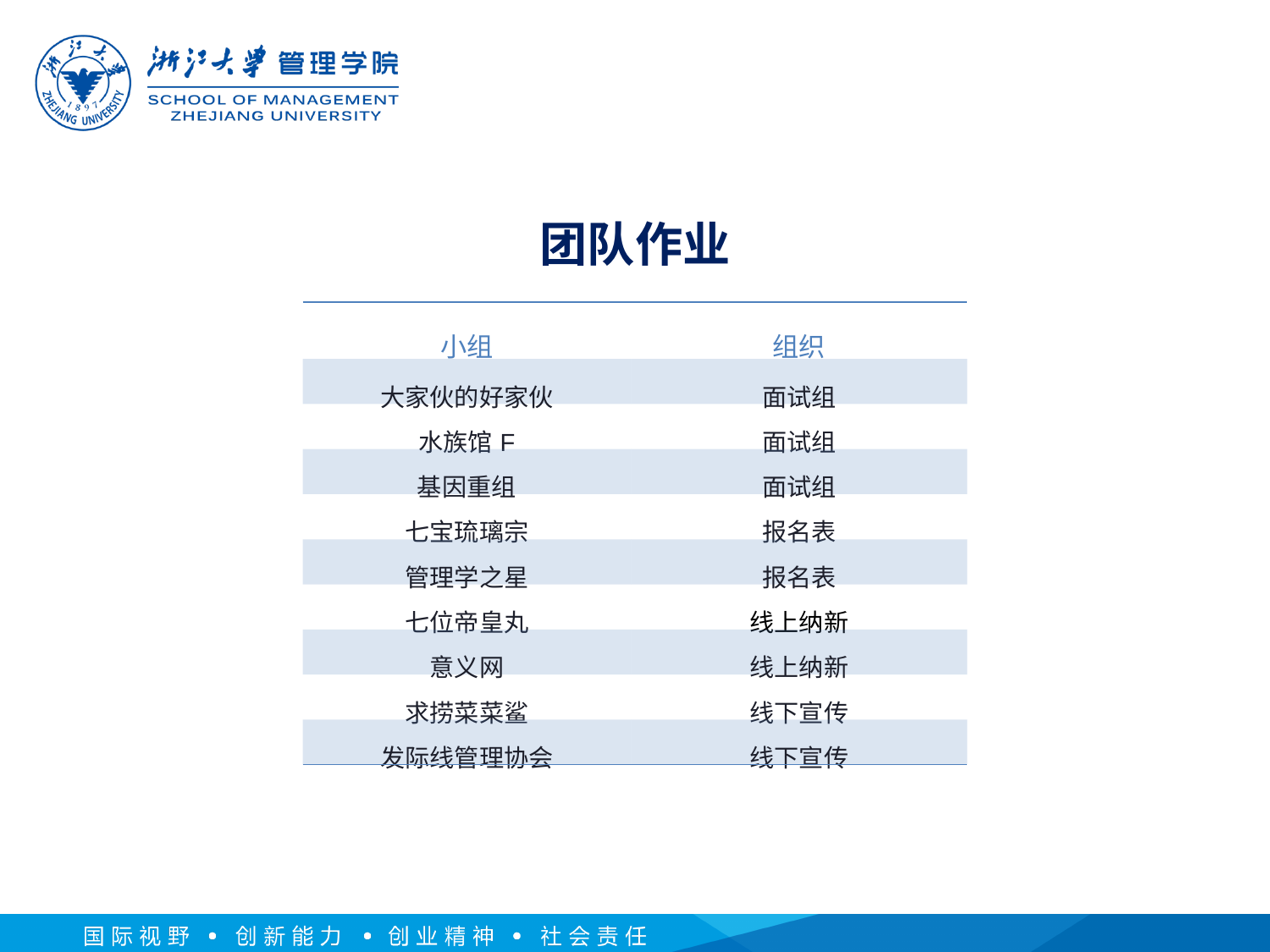

团队作业
| 小组 | 组织 |
| --- | --- |
| 大家伙的好家伙 | 面试组 |
| 水族馆F | 面试组 |
| 基因重组 | 面试组 |
| 七宝琉璃宗 | 报名表 |
| 管理学之星 | 报名表 |
| 七位帝皇丸 | 线上纳新 |
| 意义网 | 线上纳新 |
| 求捞菜菜鲨 | 线下宣传 |
| 发际线管理协会 | 线下宣传 |